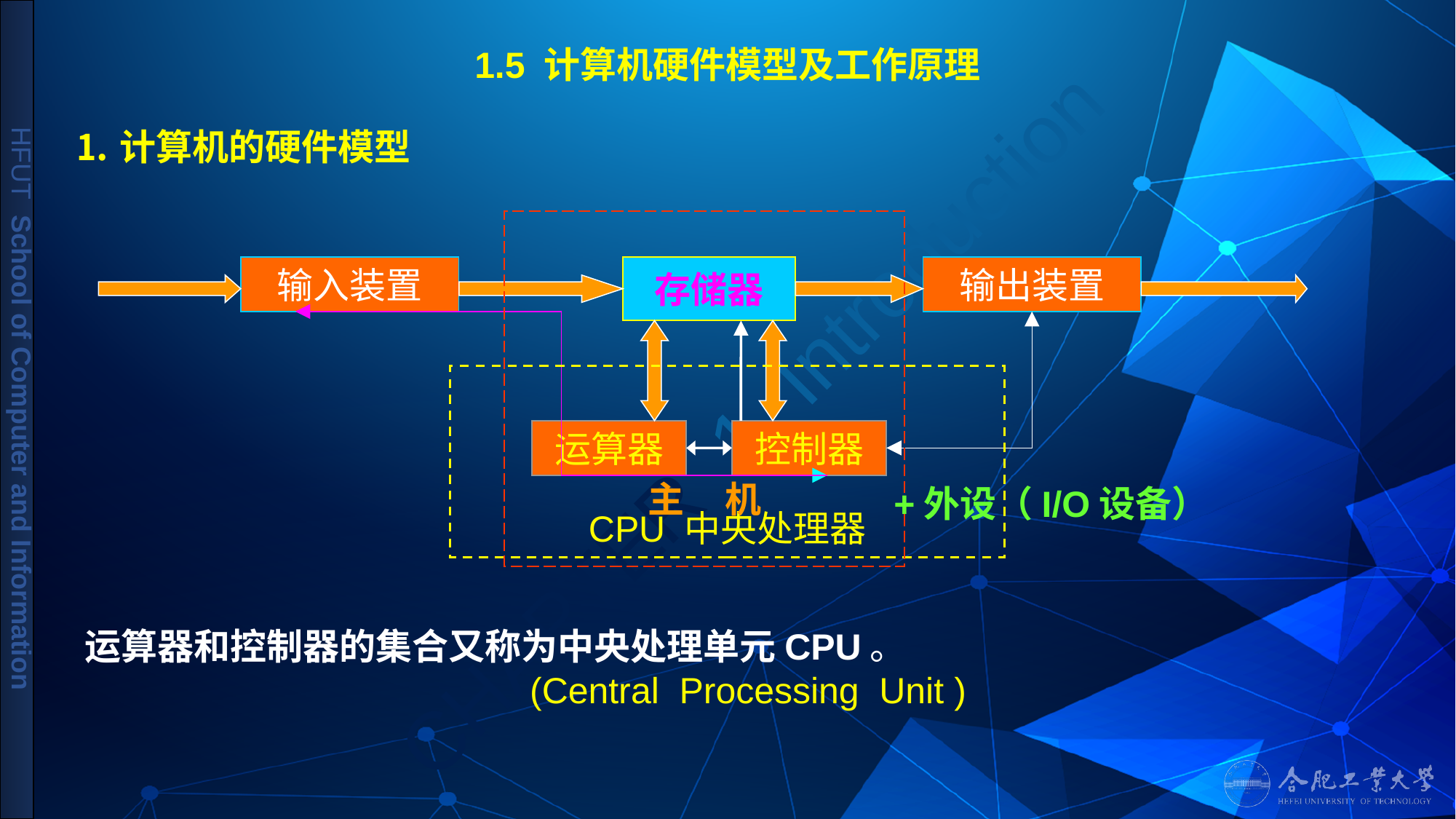

# 1.5 计算机硬件模型及工作原理
⒈计算机的硬件模型

主     机
输入装置
存储器
输出装置

CPU 中央处理器
运算器
控制器

+外设（I/O设备）
    运算器和控制器的集合又称为中央处理单元CPU。
(Central  Processing  Unit )